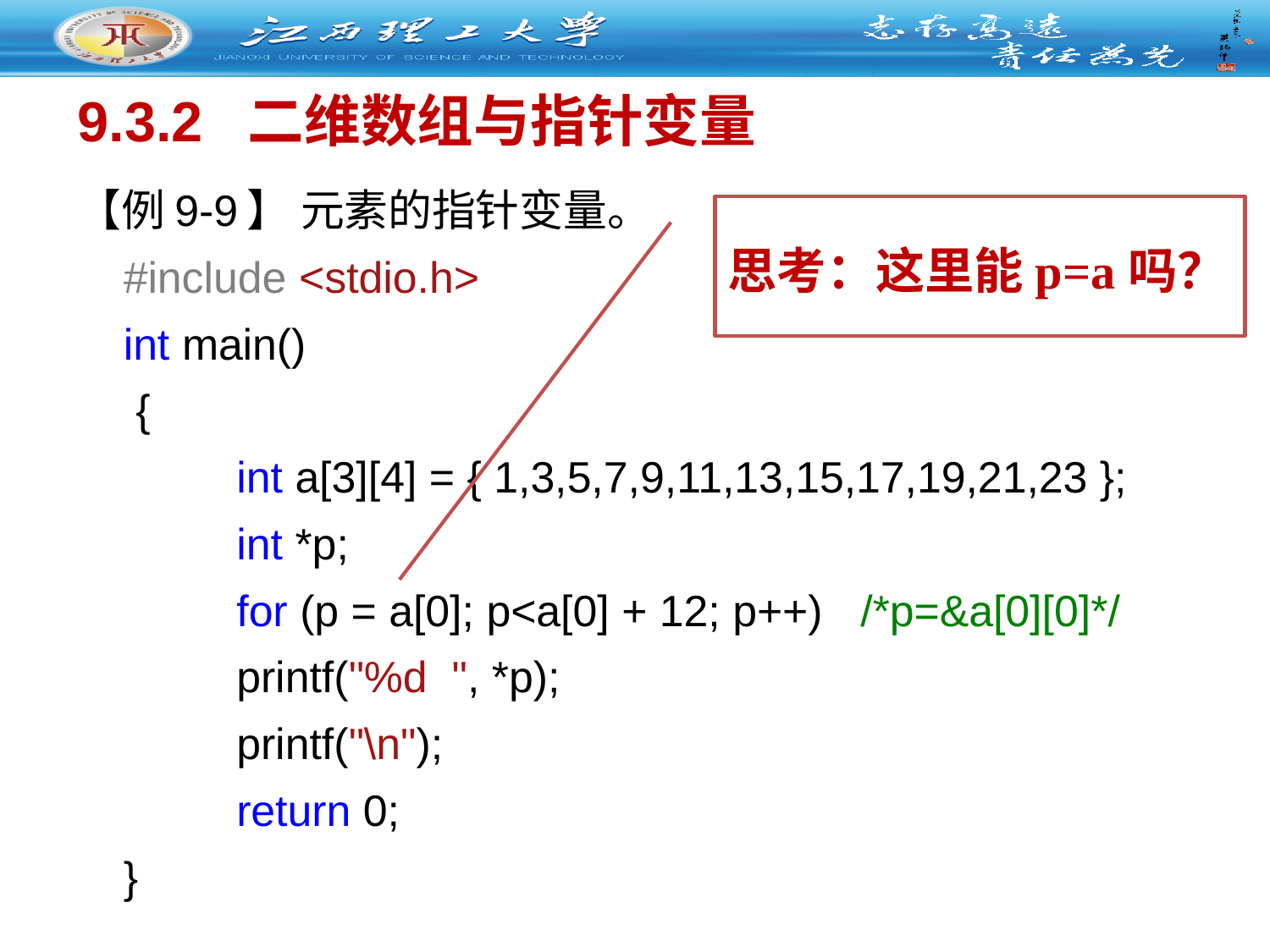

# 9.3.2  二维数组与指针变量
【例9-9】 元素的指针变量。
#include <stdio.h>
int main()
 {
 	int a[3][4] = { 1,3,5,7,9,11,13,15,17,19,21,23 };
 	int *p;
 	for (p = a[0]; p<a[0] + 12; p++)   /*p=&a[0][0]*/
 		printf("%d  ", *p);
 	printf("\n");
 	return 0;
}
思考：这里能p=a吗？